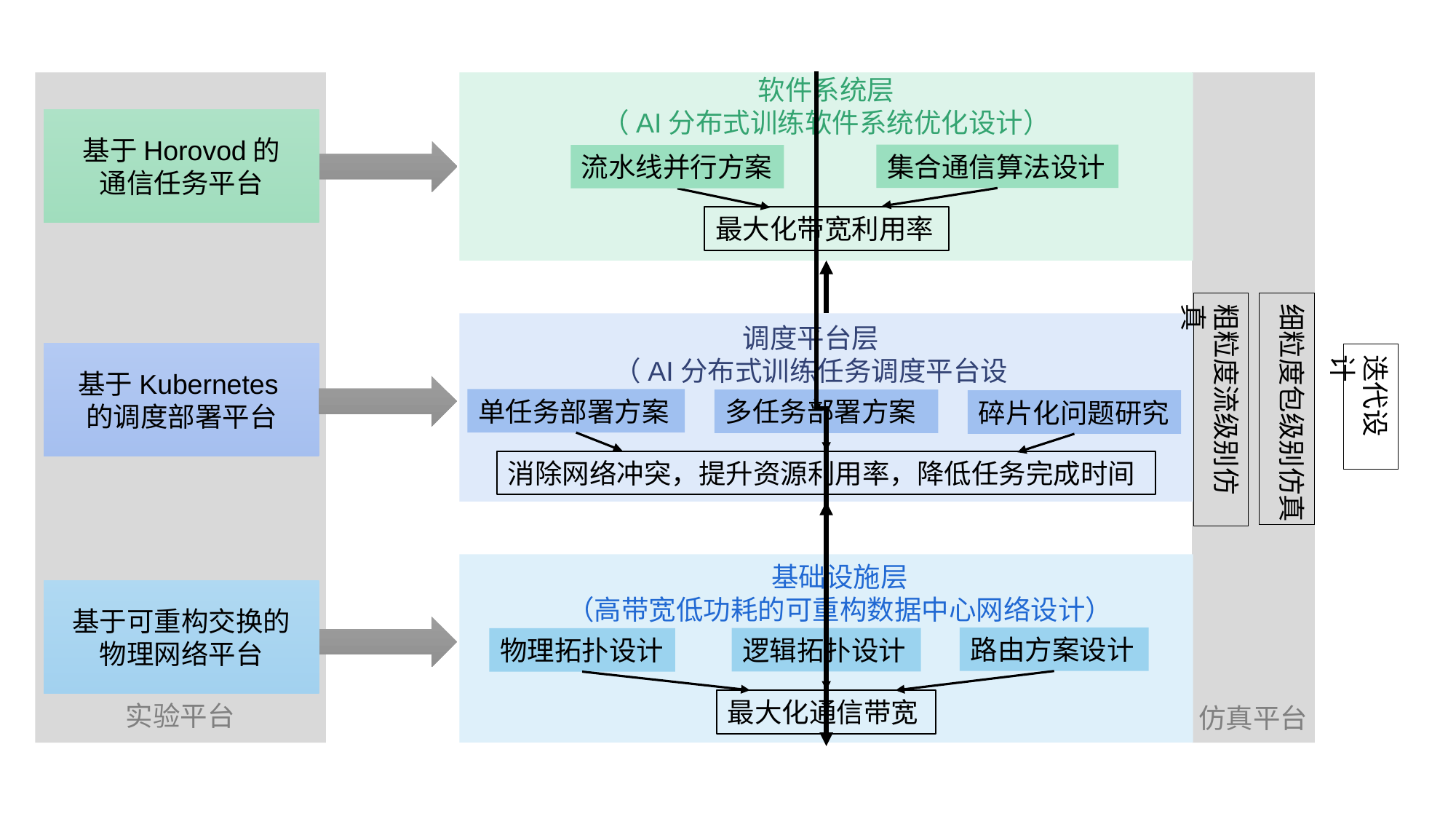

软件系统层
（AI分布式训练软件系统优化设计）

仿真平台
基于Horovod的
通信任务平台

集合通信算法设计
流水线并行方案
最大化带宽利用率
粗粒度流级别仿真
细粒度包级别仿真

调度平台层
（AI分布式训练任务调度平台设计）
基于Kubernetes的调度部署平台
迭代设计

单任务部署方案
多任务部署方案
碎片化问题研究
消除网络冲突，提升资源利用率，降低任务完成时间

基础设施层
（高带宽低功耗的可重构数据中心网络设计）
基于可重构交换的物理网络平台

路由方案设计
逻辑拓扑设计
物理拓扑设计
最大化通信带宽
实验平台